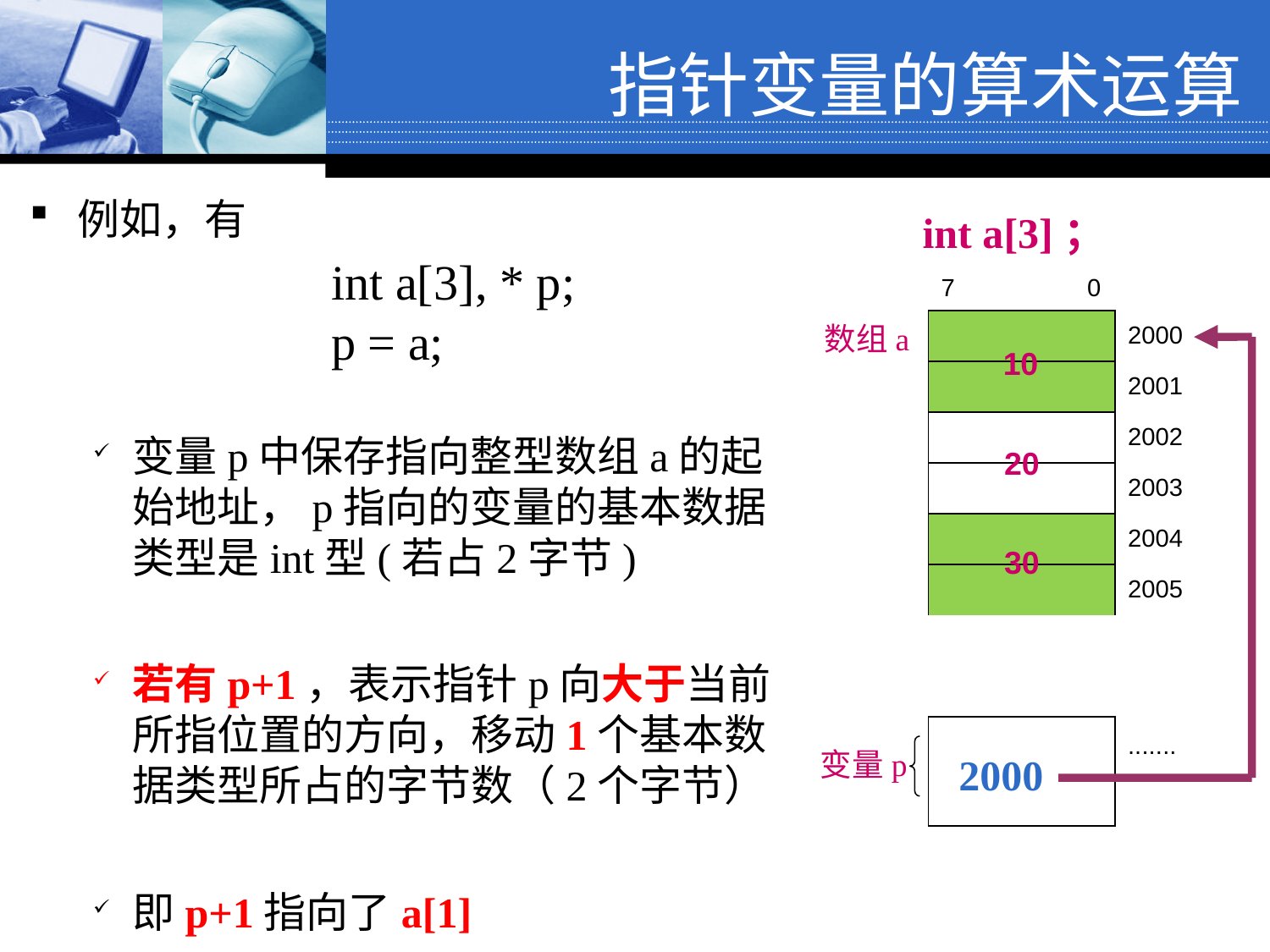

指针变量的算术运算
例如，有
			int a[3], * p;
			p = a;

变量p中保存指向整型数组a的起始地址，p指向的变量的基本数据类型是int型(若占2字节)

若有p+1，表示指针p向大于当前所指位置的方向，移动1个基本数据类型所占的字节数（2个字节）

即p+1指向了a[1]
int a[3]；

| 7 0 |  |
| --- | --- |
|  | 2000 |
|  | 2001 |
|  | 2002 |
|  | 2003 |
|  | 2004 |
|  | 2005 |
|  |  |
|  |  |
|  | ....... |
|  |  |
数组a

10
20
30

变量p
2000